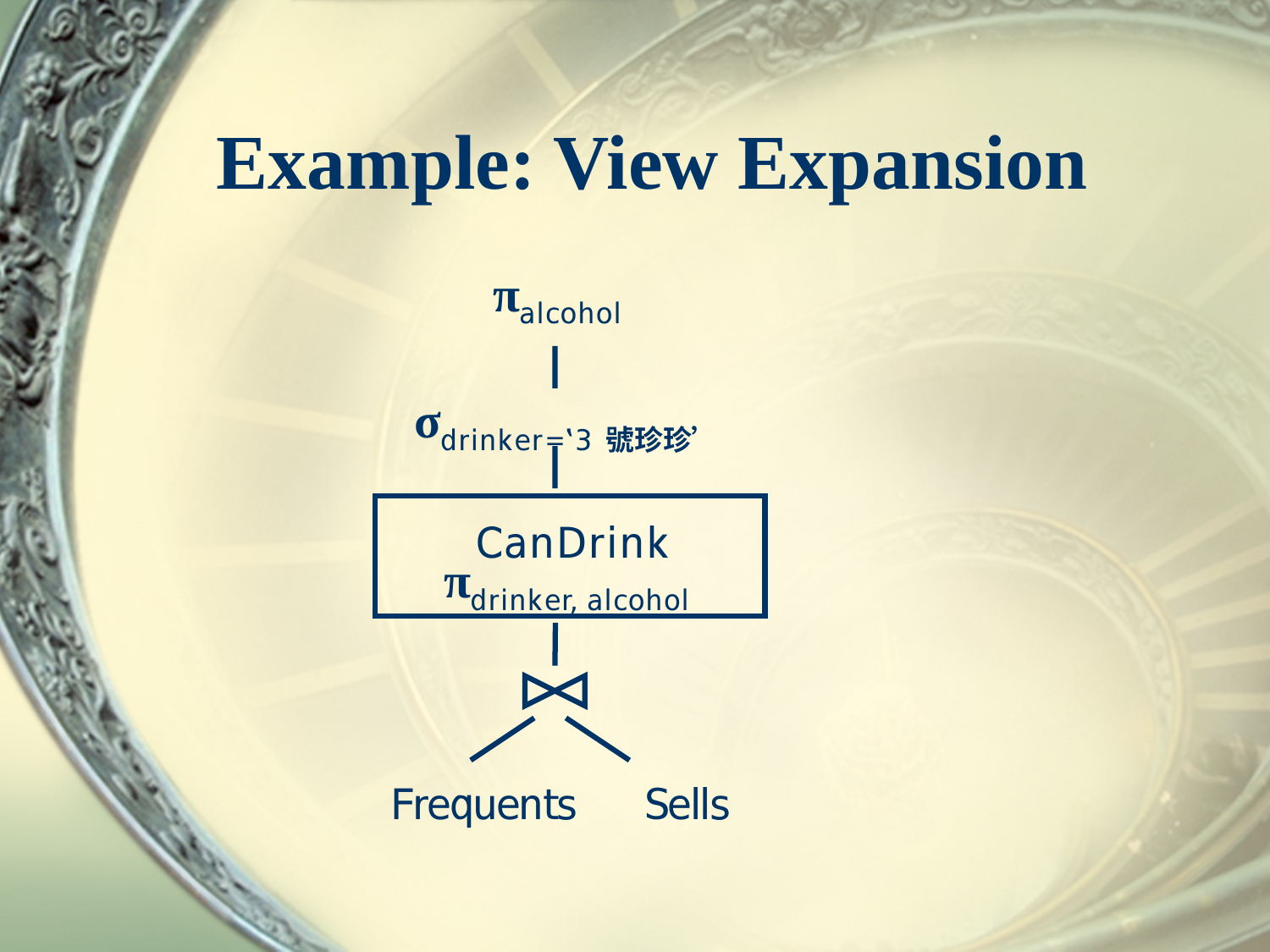

# Example: View Expansion
      πalcohol

σdrinker=‘3號珍珍’

     CanDrink

    πdrinker, alcohol

Frequents	Sells